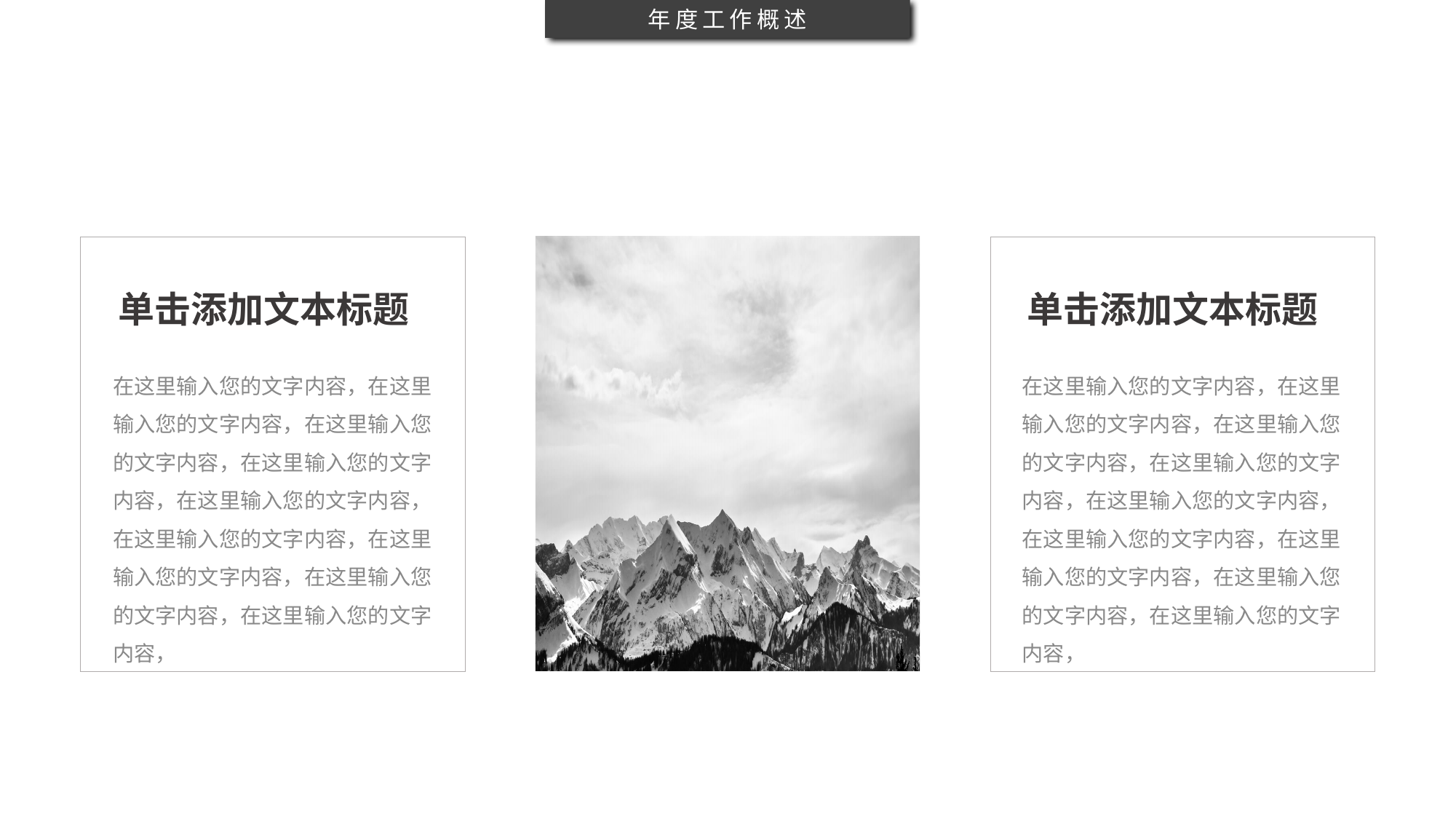

年度工作概述

单击添加文本标题
在这里输入您的文字内容，在这里输入您的文字内容，在这里输入您的文字内容，在这里输入您的文字内容，在这里输入您的文字内容，在这里输入您的文字内容，在这里输入您的文字内容，在这里输入您的文字内容，在这里输入您的文字内容，

单击添加文本标题
在这里输入您的文字内容，在这里输入您的文字内容，在这里输入您的文字内容，在这里输入您的文字内容，在这里输入您的文字内容，在这里输入您的文字内容，在这里输入您的文字内容，在这里输入您的文字内容，在这里输入您的文字内容，